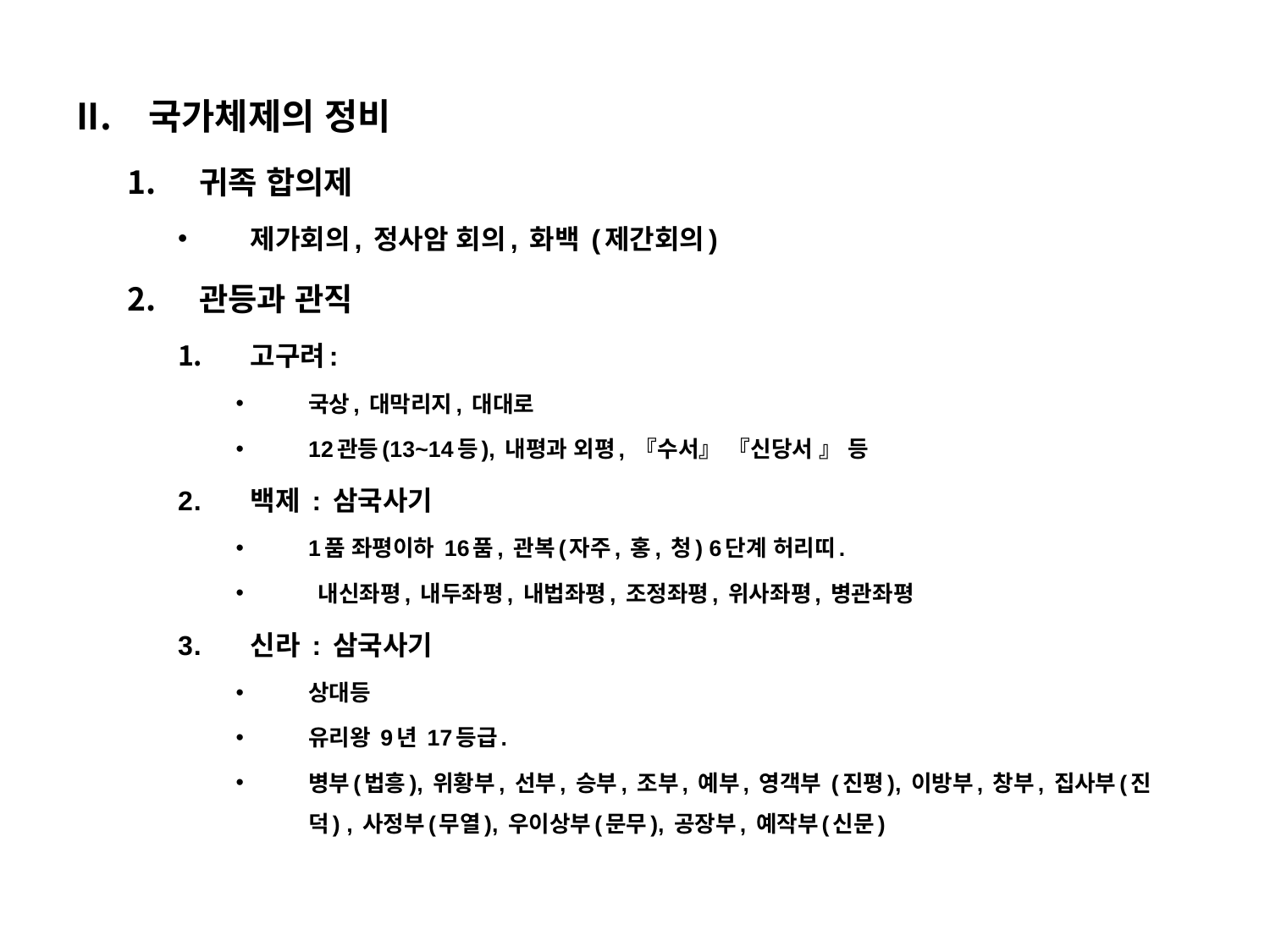

국가체제의 정비
귀족 합의제
제가회의, 정사암 회의, 화백 (제간회의)
관등과 관직
고구려:
국상, 대막리지, 대대로
12관등(13~14등), 내평과 외평, 『수서』 『신당서 』 등
백제 : 삼국사기
1품 좌평이하 16품, 관복(자주, 홍, 청) 6단계 허리띠.
 내신좌평, 내두좌평, 내법좌평, 조정좌평, 위사좌평, 병관좌평
신라 : 삼국사기
상대등
유리왕 9년 17등급.
병부(법흥), 위황부, 선부, 승부, 조부, 예부, 영객부 (진평), 이방부, 창부, 집사부(진덕) , 사정부(무열), 우이상부(문무), 공장부, 예작부(신문)